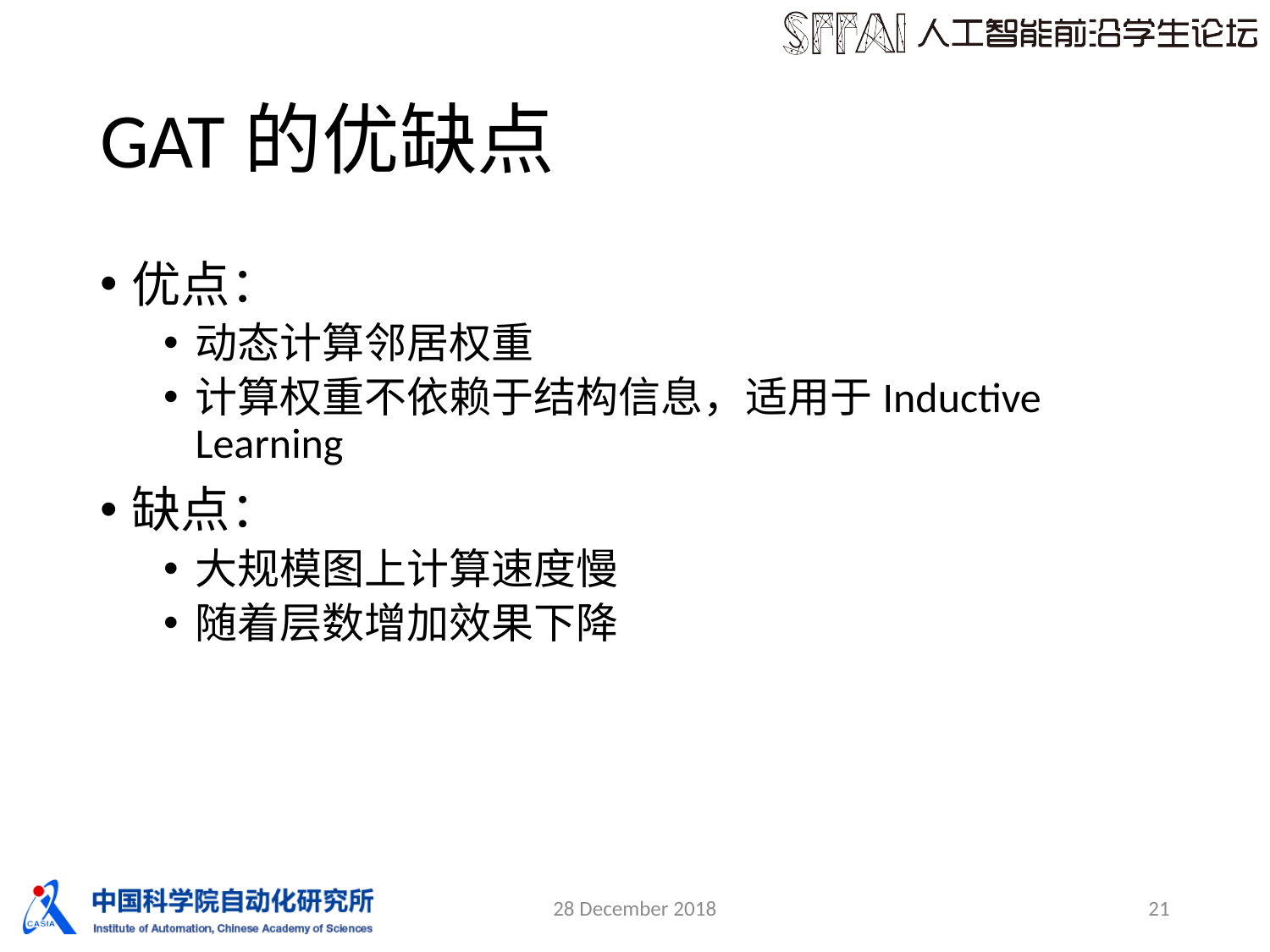

# GAT的优缺点
优点：
动态计算邻居权重
计算权重不依赖于结构信息，适用于Inductive Learning
缺点：
大规模图上计算速度慢
随着层数增加效果下降
28 December 2018
21